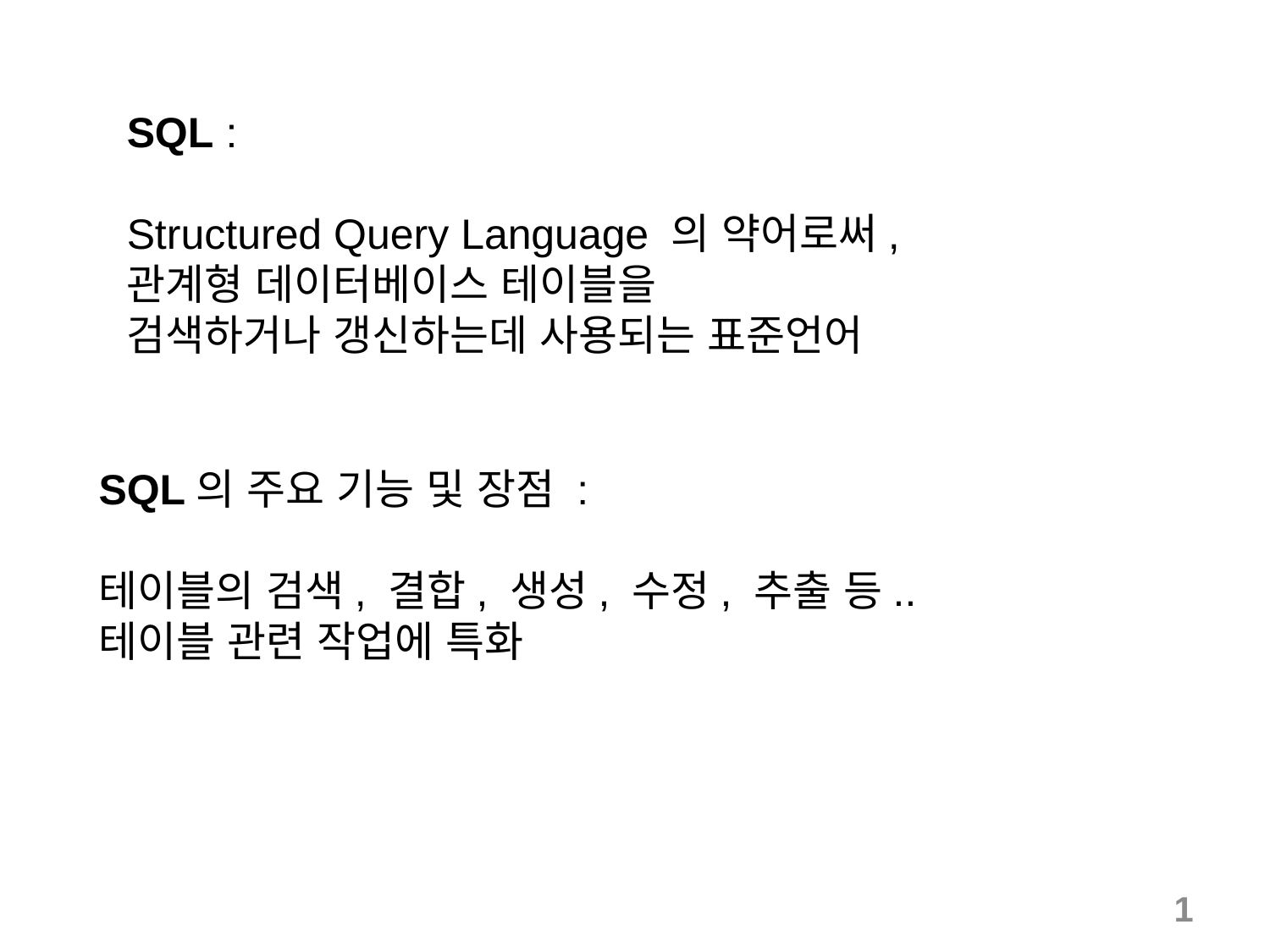

SQL :

Structured Query Language 의 약어로써,
관계형 데이터베이스 테이블을
검색하거나 갱신하는데 사용되는 표준언어
SQL의 주요 기능 및 장점 :

테이블의 검색, 결합, 생성, 수정, 추출 등..
테이블 관련 작업에 특화
1